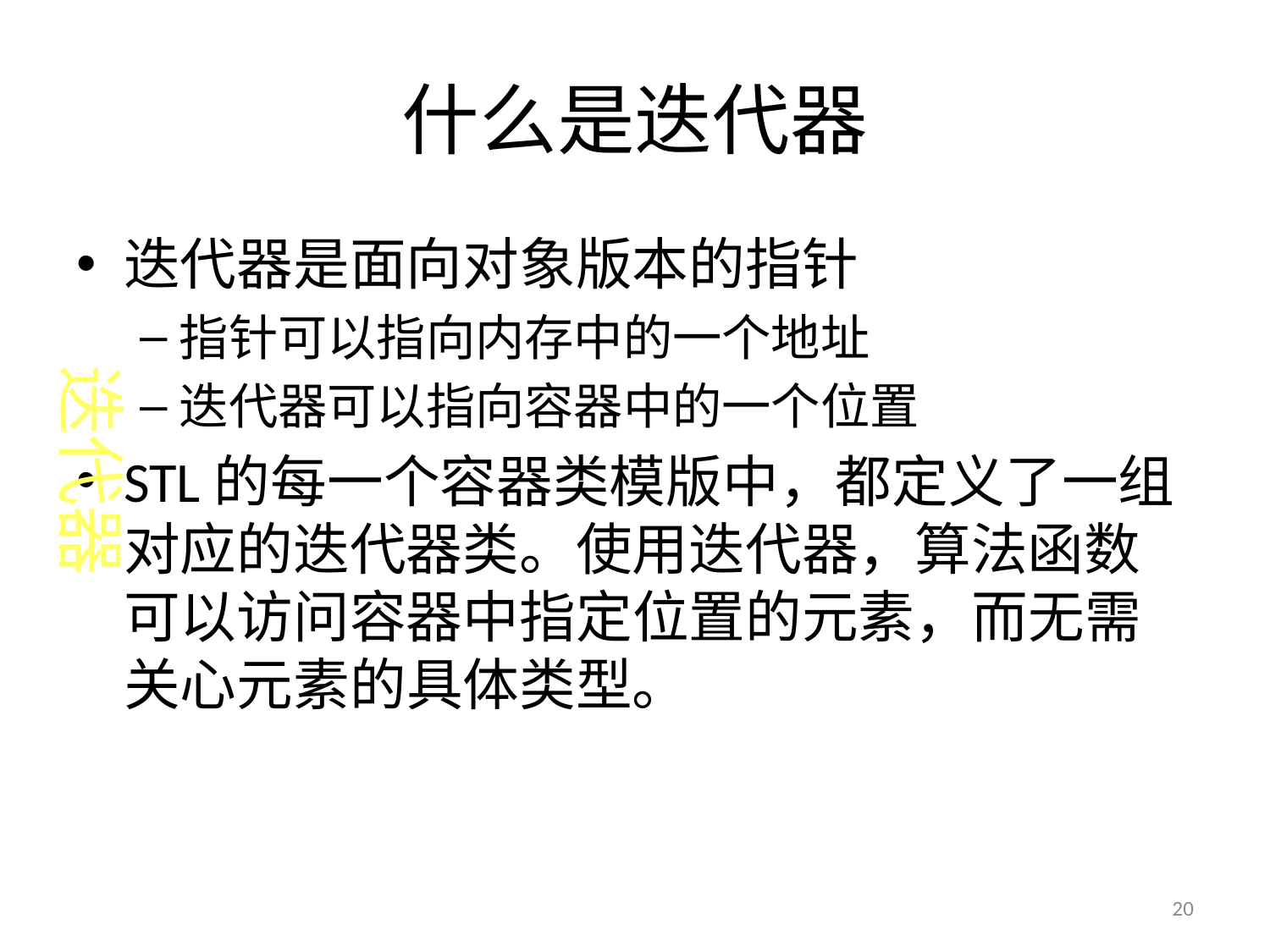

# 什么是迭代器
迭代器
迭代器是面向对象版本的指针
指针可以指向内存中的一个地址
迭代器可以指向容器中的一个位置
STL的每一个容器类模版中，都定义了一组对应的迭代器类。使用迭代器，算法函数可以访问容器中指定位置的元素，而无需关心元素的具体类型。
20